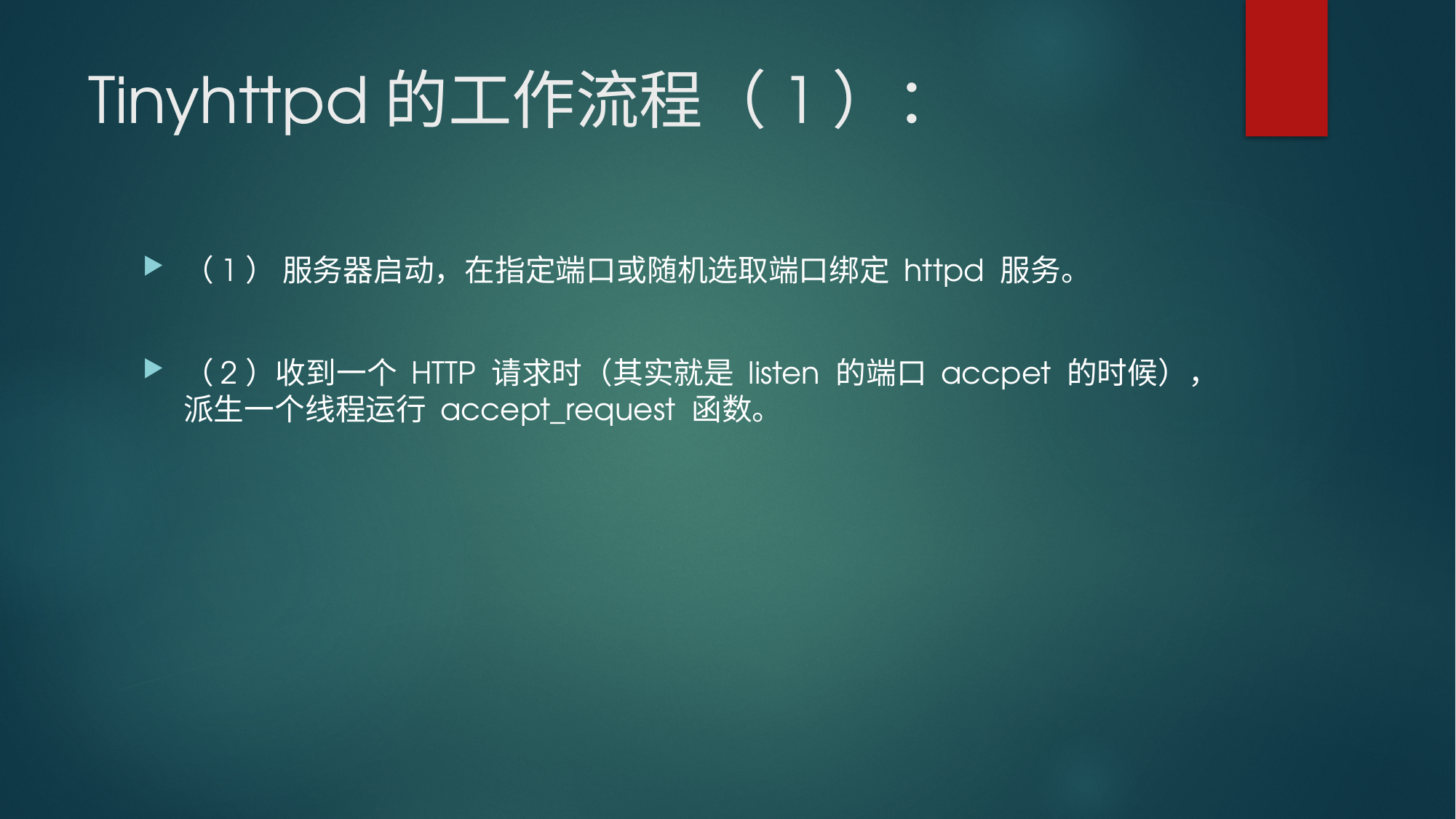

# Tinyhttpd的工作流程（1）：
（1） 服务器启动，在指定端口或随机选取端口绑定 httpd 服务。

（2）收到一个 HTTP 请求时（其实就是 listen 的端口 accpet 的时候），派生一个线程运行 accept_request 函数。